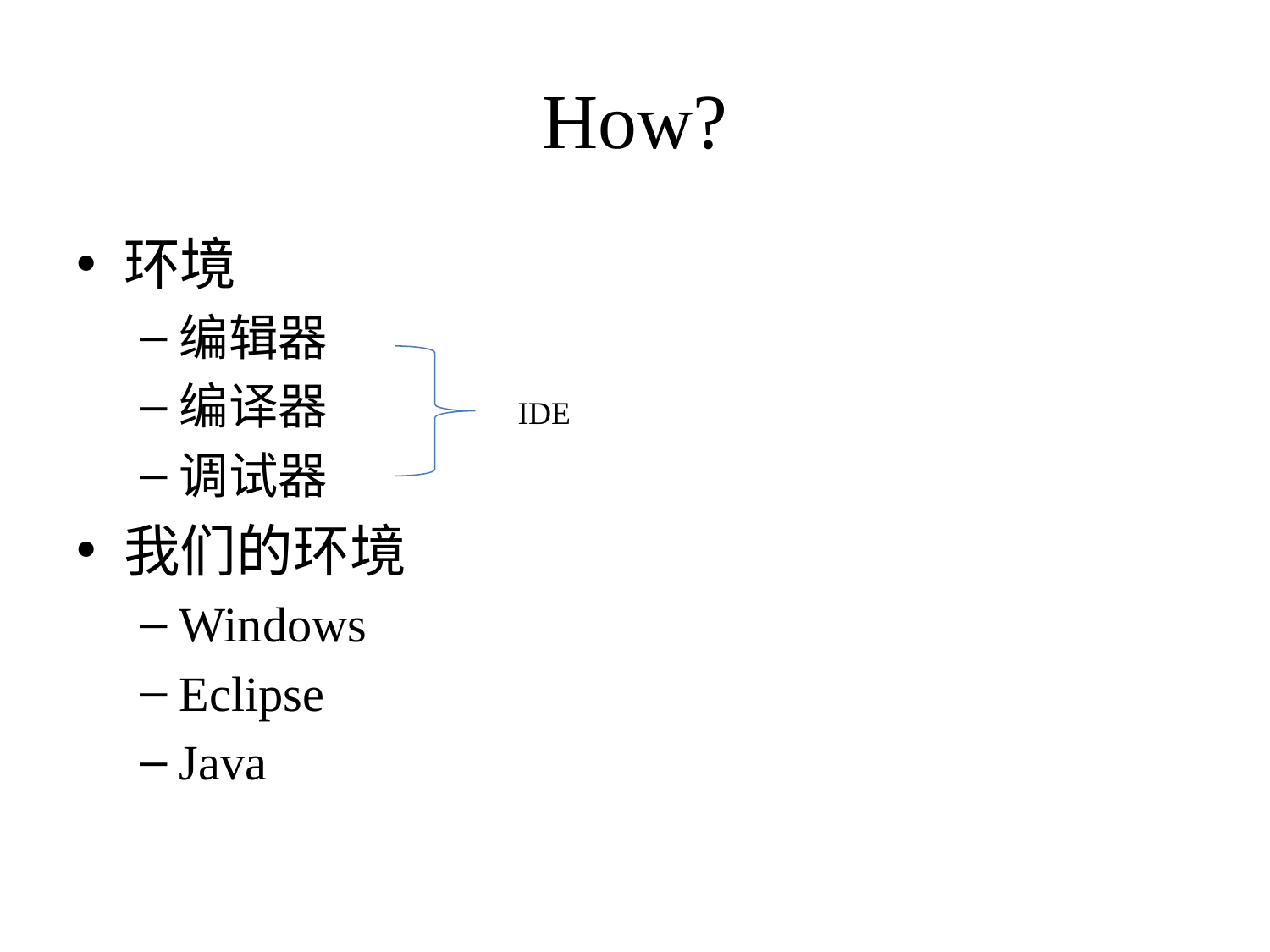

# How?
环境
编辑器
编译器
调试器
我们的环境
Windows
Eclipse
Java

IDE